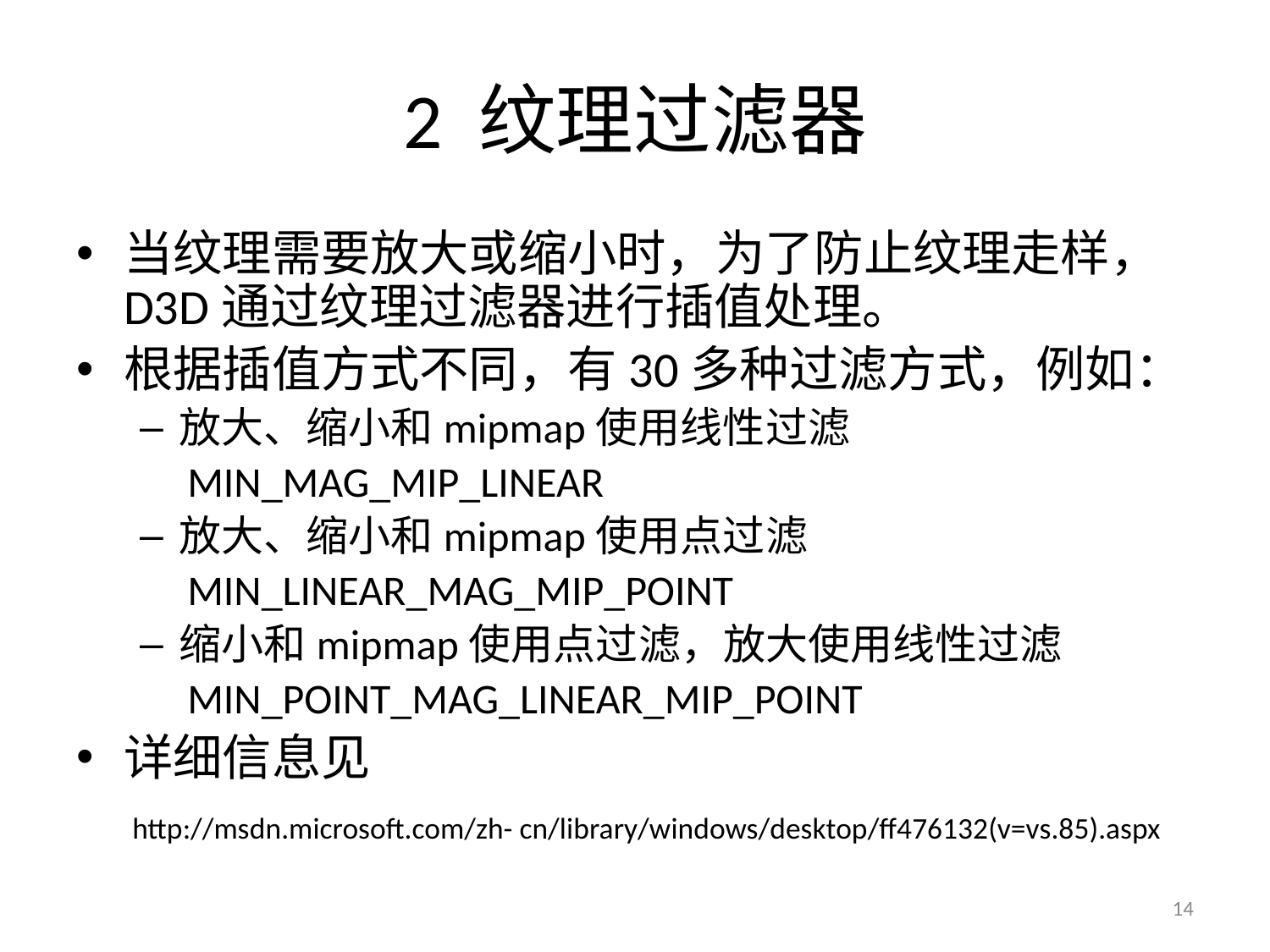

# 2 纹理过滤器
当纹理需要放大或缩小时，为了防止纹理走样，D3D通过纹理过滤器进行插值处理。
根据插值方式不同，有30多种过滤方式，例如：
放大、缩小和mipmap使用线性过滤
     MIN_MAG_MIP_LINEAR
放大、缩小和mipmap使用点过滤
     MIN_LINEAR_MAG_MIP_POINT
缩小和mipmap使用点过滤，放大使用线性过滤
     MIN_POINT_MAG_LINEAR_MIP_POINT
详细信息见
     http://msdn.microsoft.com/zh- cn/library/windows/desktop/ff476132(v=vs.85).aspx
14